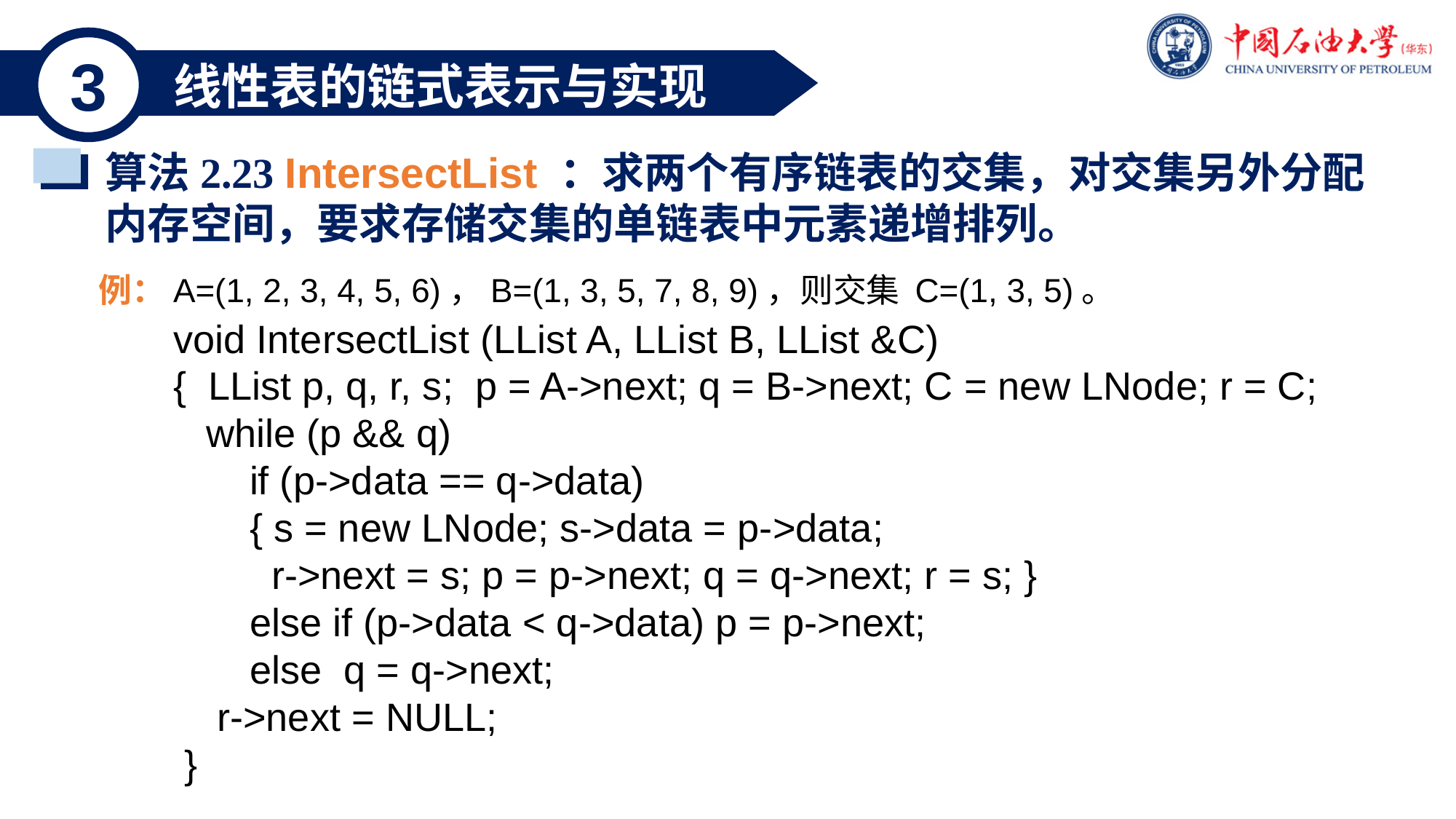

3
线性表的链式表示与实现
算法2.23 IntersectList ：求两个有序链表的交集，对交集另外分配
内存空间，要求存储交集的单链表中元素递增排列。

例：A=(1, 2, 3, 4, 5, 6)，B=(1, 3, 5, 7, 8, 9)，则交集 C=(1, 3, 5)。
void IntersectList (LList A, LList B, LList &C)
{  LList p, q, r, s;  p = A->next; q = B->next; C = new LNode; r = C;
   while (p && q)
       if (p->data == q->data)
       { s = new LNode; s->data = p->data;
         r->next = s; p = p->next; q = q->next; r = s; }
       else if (p->data < q->data) p = p->next;
       else  q = q->next;
    r->next = NULL;
 }